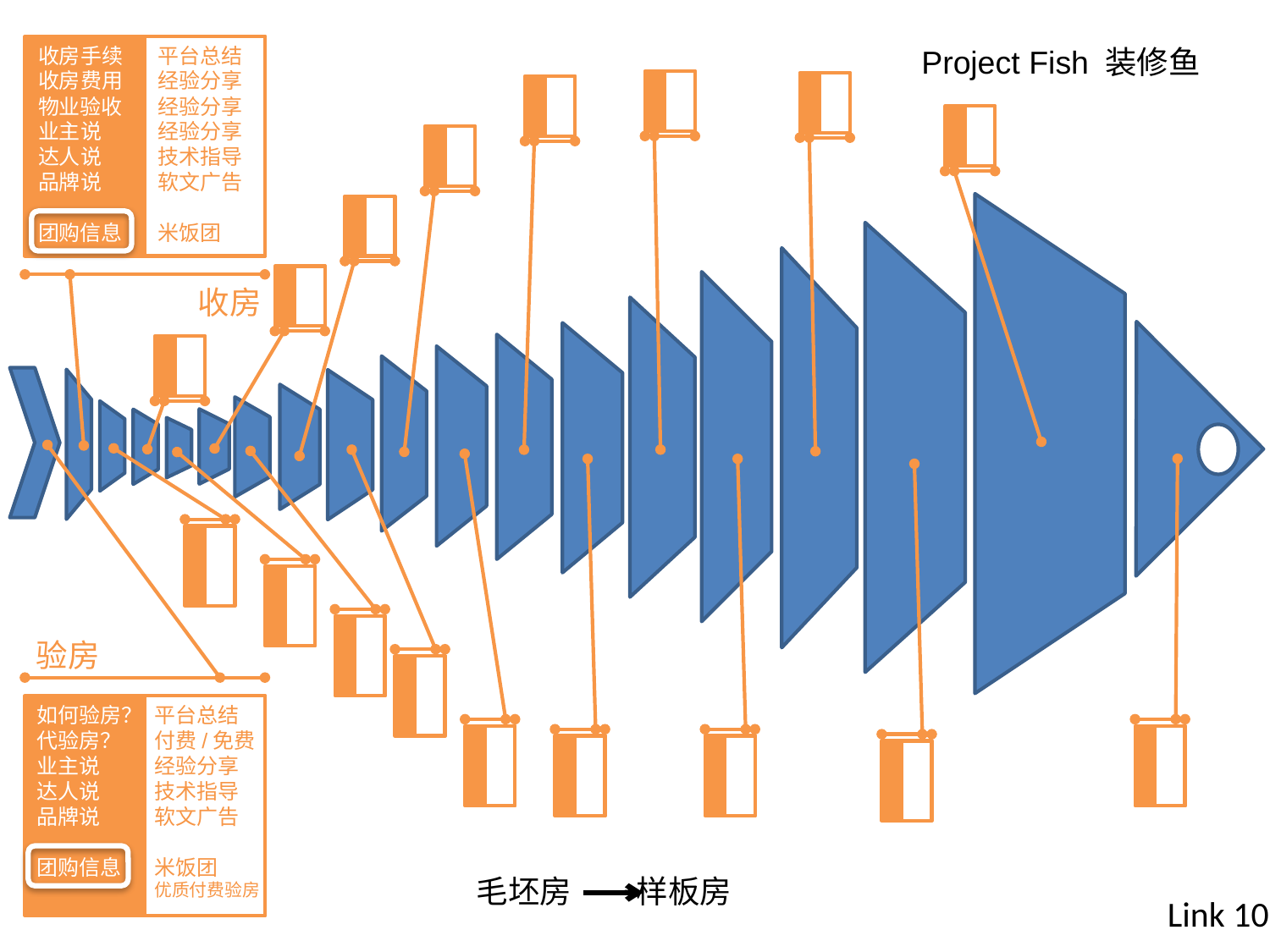

收房手续
收房费用
物业验收
业主说
达人说
品牌说

团购信息
平台总结
经验分享
经验分享
经验分享
技术指导
软文广告

米饭团

Project Fish 装修鱼

收房

验房

如何验房？
代验房？
业主说
达人说
品牌说

团购信息
平台总结
付费/免费
经验分享
技术指导
软文广告

米饭团
优质付费验房

   毛坯房         样板房
Link 10